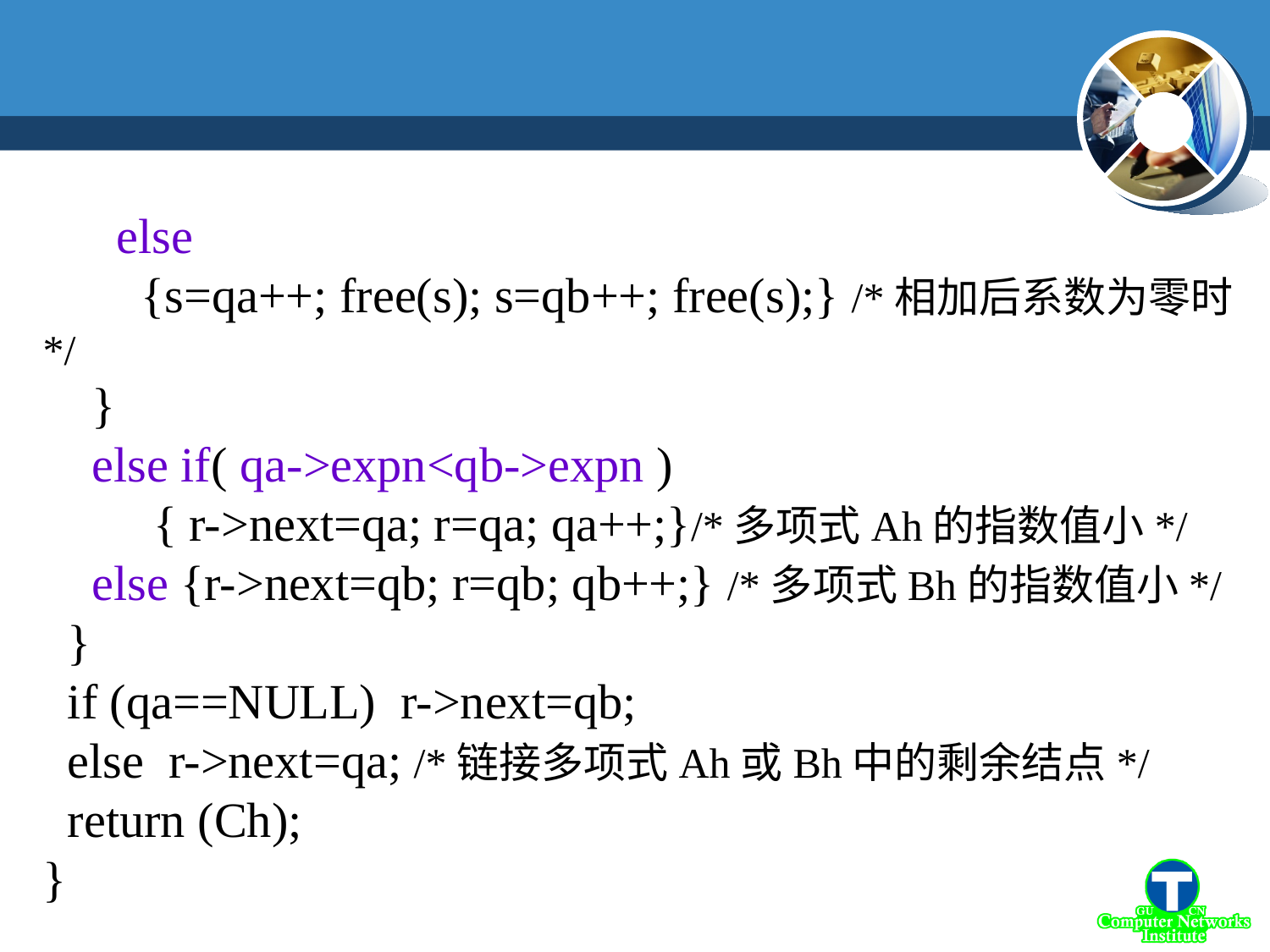

else
        {s=qa++; free(s); s=qb++; free(s);} /*相加后系数为零时*/
    }
    else if( qa->expn<qb->expn )
         { r->next=qa; r=qa; qa++;}/*多项式Ah的指数值小*/
    else {r->next=qb; r=qb; qb++;} /*多项式Bh的指数值小*/
  }
  if (qa==NULL)  r->next=qb;
  else  r->next=qa; /*链接多项式Ah或Bh中的剩余结点*/
  return (Ch);
}